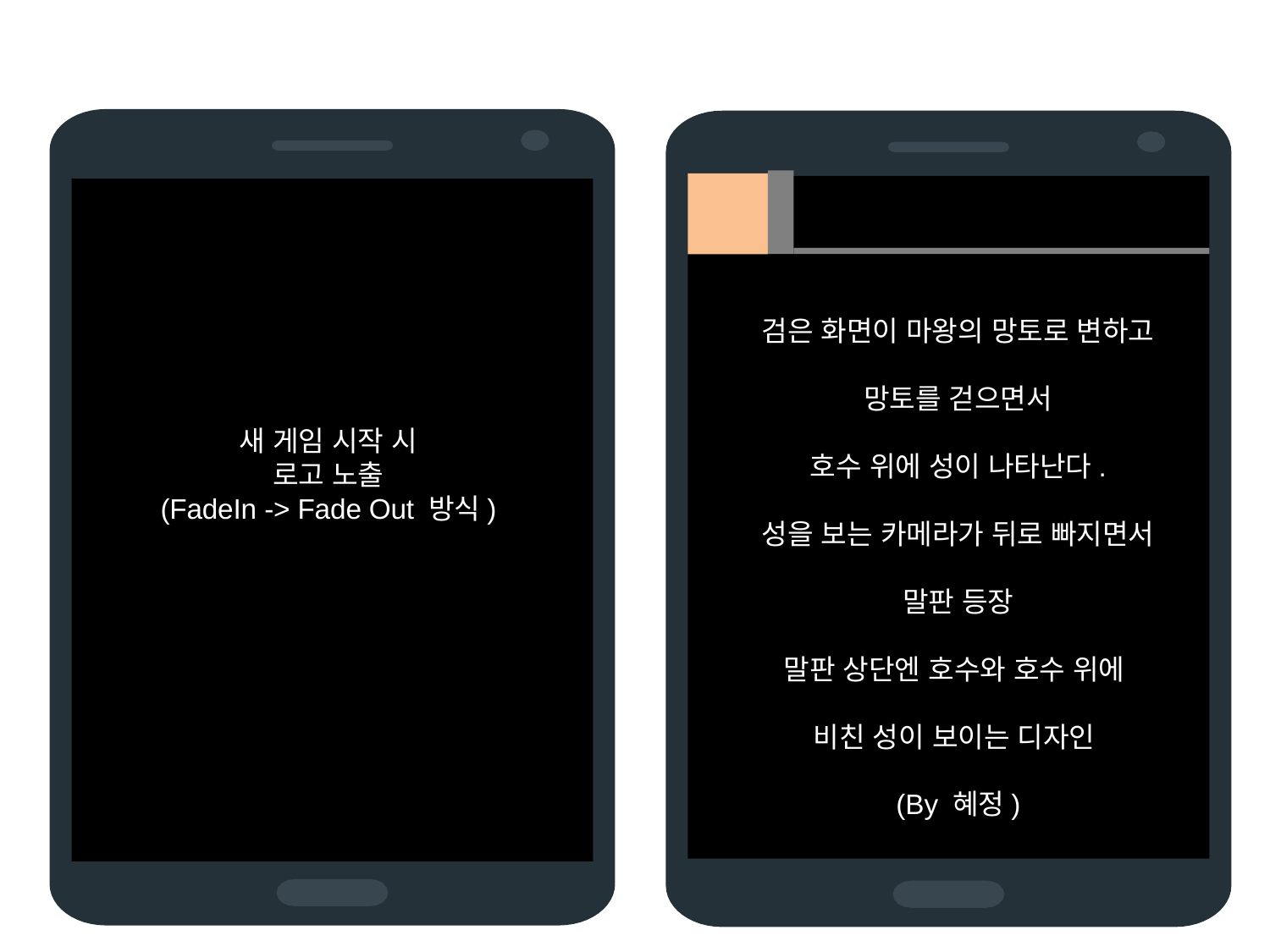

검은 화면이 마왕의 망토로 변하고

망토를 걷으면서

호수 위에 성이 나타난다.

성을 보는 카메라가 뒤로 빠지면서

말판 등장

말판 상단엔 호수와 호수 위에

비친 성이 보이는 디자인

(By 혜정)
새 게임 시작 시
로고 노출
(FadeIn -> Fade Out 방식)